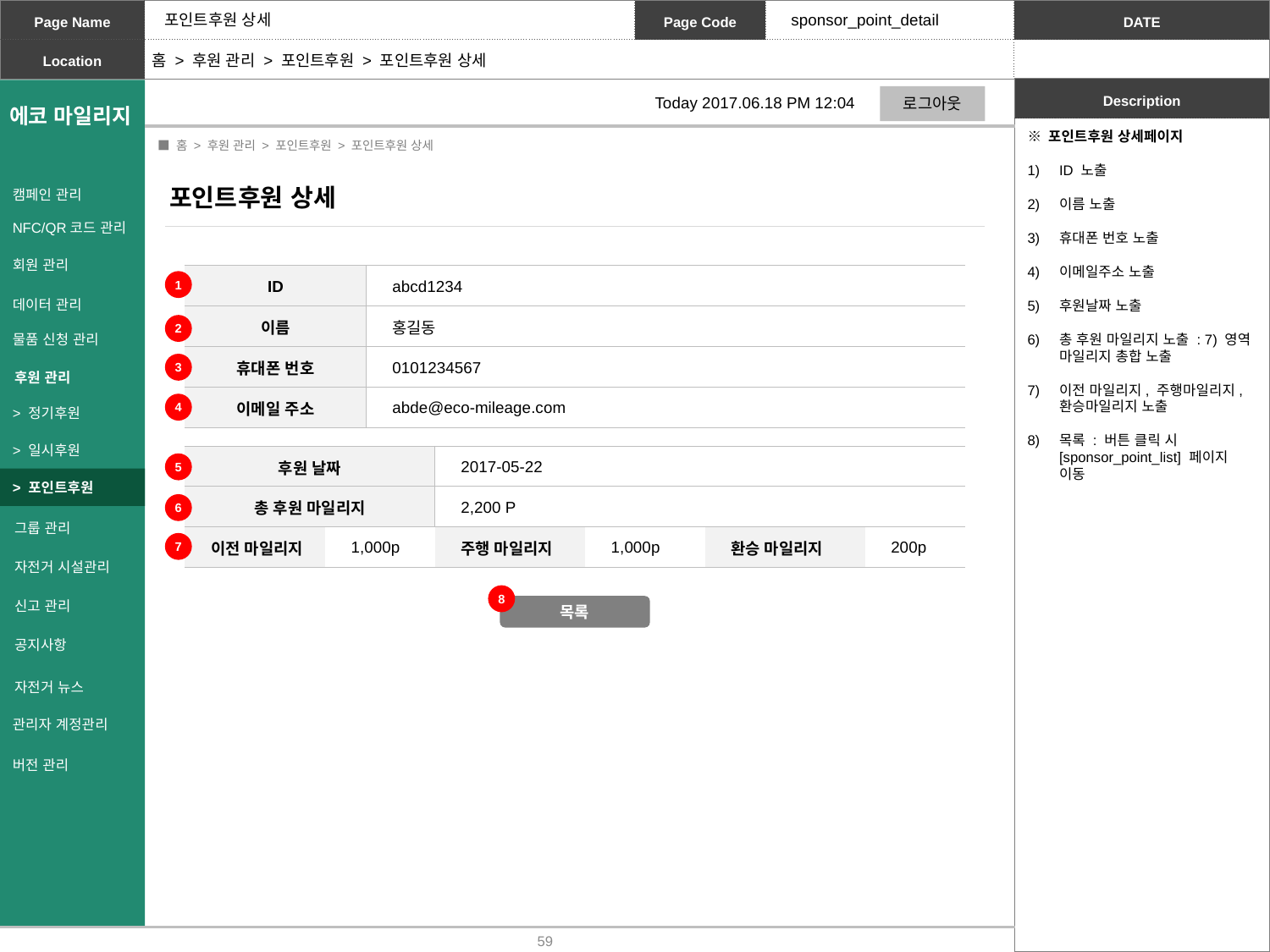

포인트후원 상세
sponsor_point_detail
홈 > 후원 관리 > 포인트후원 > 포인트후원 상세
로그아웃
Today 2017.06.18 PM 12:04
※ 포인트후원 상세페이지

ID 노출

이름 노출

휴대폰 번호 노출

이메일주소 노출

후원날짜 노출

총 후원 마일리지 노출 : 7) 영역 마일리지 총합 노출

이전 마일리지, 주행마일리지, 환승마일리지 노출

목록 : 버튼 클릭 시 [sponsor_point_list] 페이지 이동
   ■ 홈 > 후원 관리 > 포인트후원 > 포인트후원 상세
포인트후원 상세
캠페인 관리
NFC/QR코드 관리
회원 관리
데이터 관리
물품 신청 관리
후원 관리
> 정기후원
> 일시후원

> 포인트후원
그룹 관리
자전거 시설관리
신고 관리
공지사항
자전거 뉴스
| ID | abcd1234 |
| --- | --- |
| 이름 | 홍길동 |
| 휴대폰 번호 | 0101234567 |
| 이메일 주소 | abde@eco-mileage.com |
1
2
3
4
| 후원 날짜 |  | 2017-05-22 |  |  |  |
| --- | --- | --- | --- | --- | --- |
| 총 후원 마일리지 |  | 2,200 P |  |  |  |
| 이전 마일리지 | 1,000p | 주행 마일리지 | 1,000p | 환승 마일리지 | 200p |
5
6
7
8
목록
관리자 계정관리
버전 관리
59